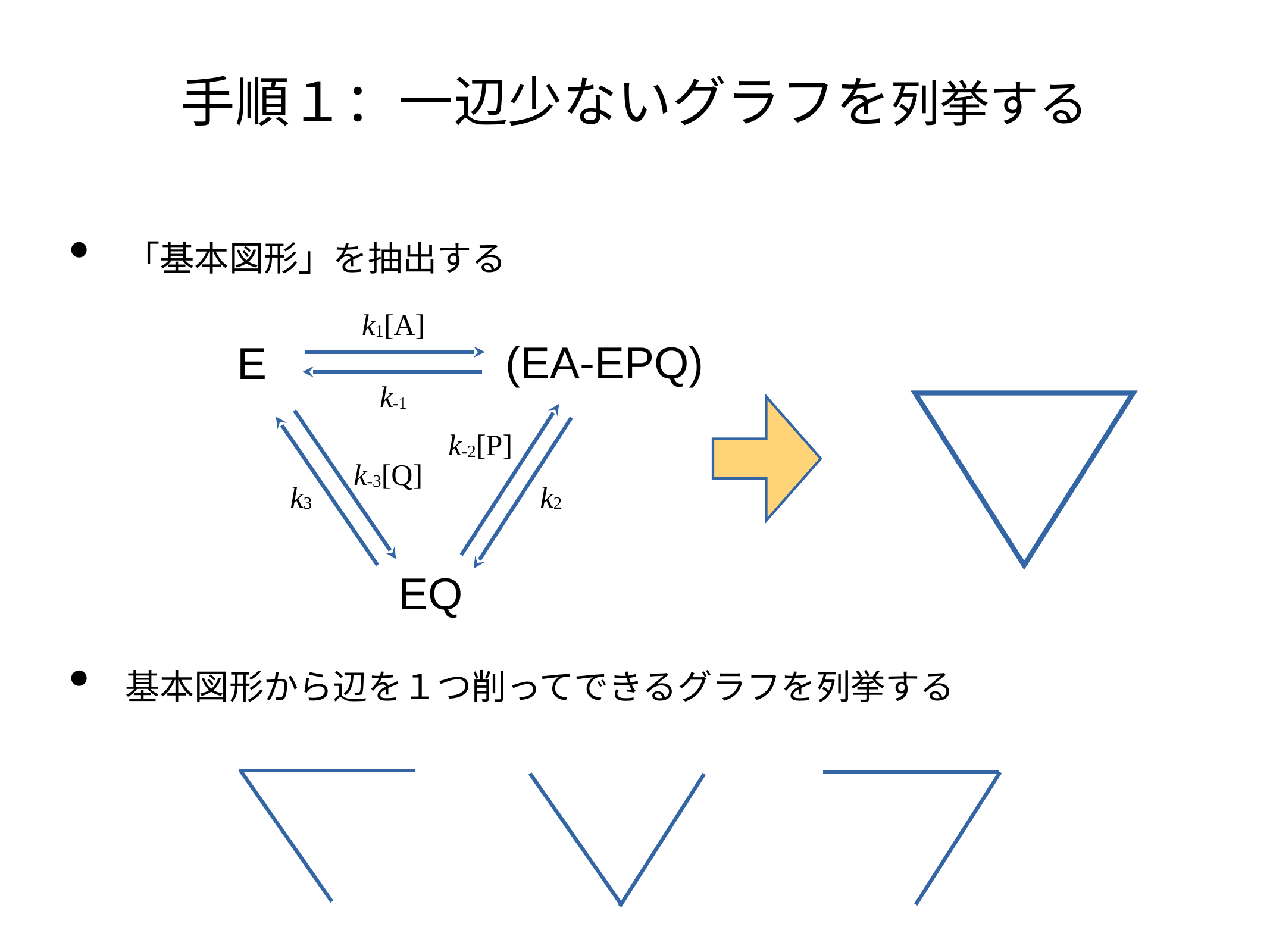

# 手順１：一辺少ないグラフを列挙する
「基本図形」を抽出する

基本図形から辺を１つ削ってできるグラフを列挙する
k1[A]
(EA-EPQ)
E

k-1

k-2[P]
k-3[Q]
k3
k2
EQ